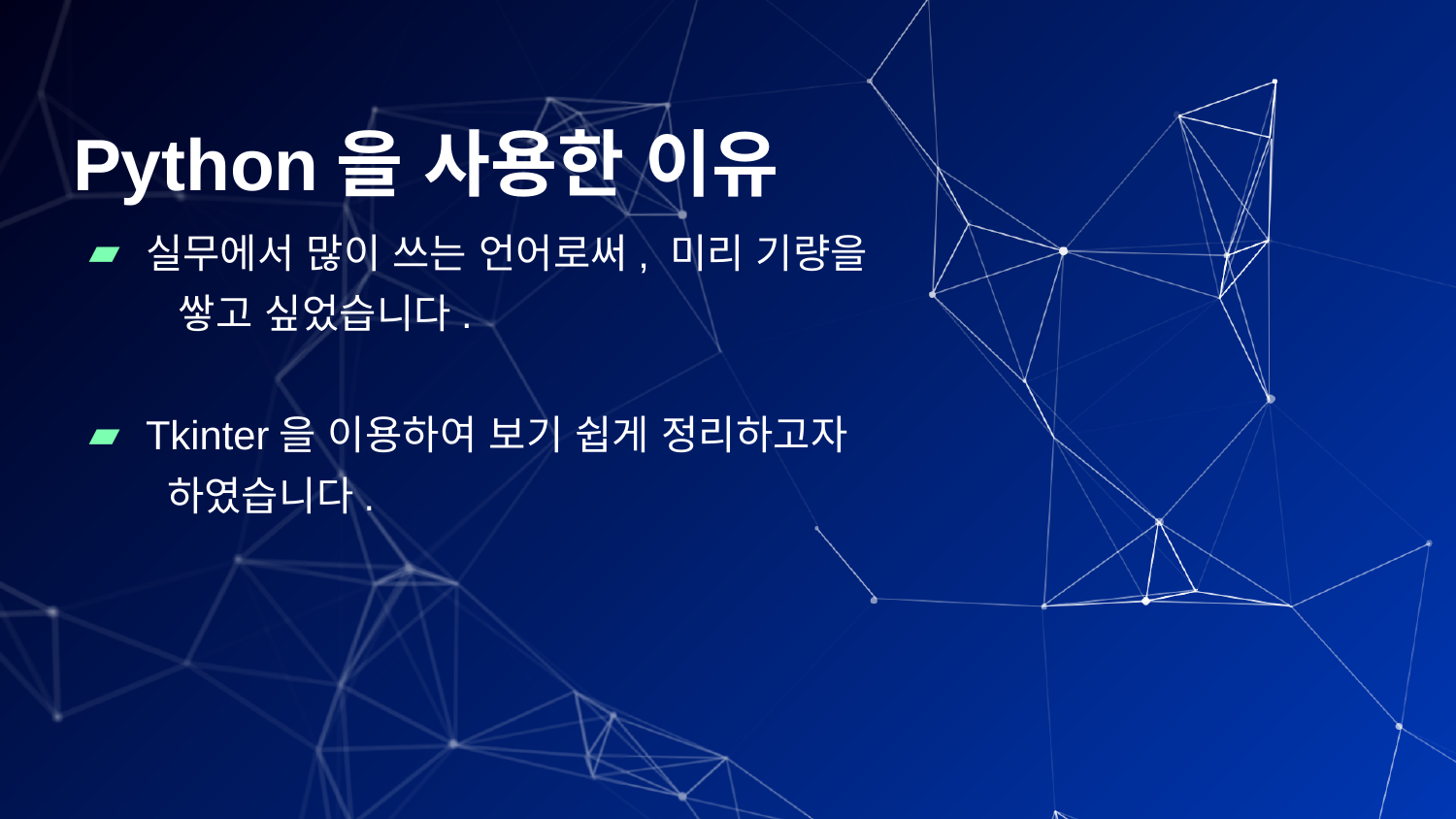

# Python을 사용한 이유
실무에서 많이 쓰는 언어로써, 미리 기량을
       쌓고 싶었습니다.

Tkinter을 이용하여 보기 쉽게 정리하고자
      하였습니다.
4